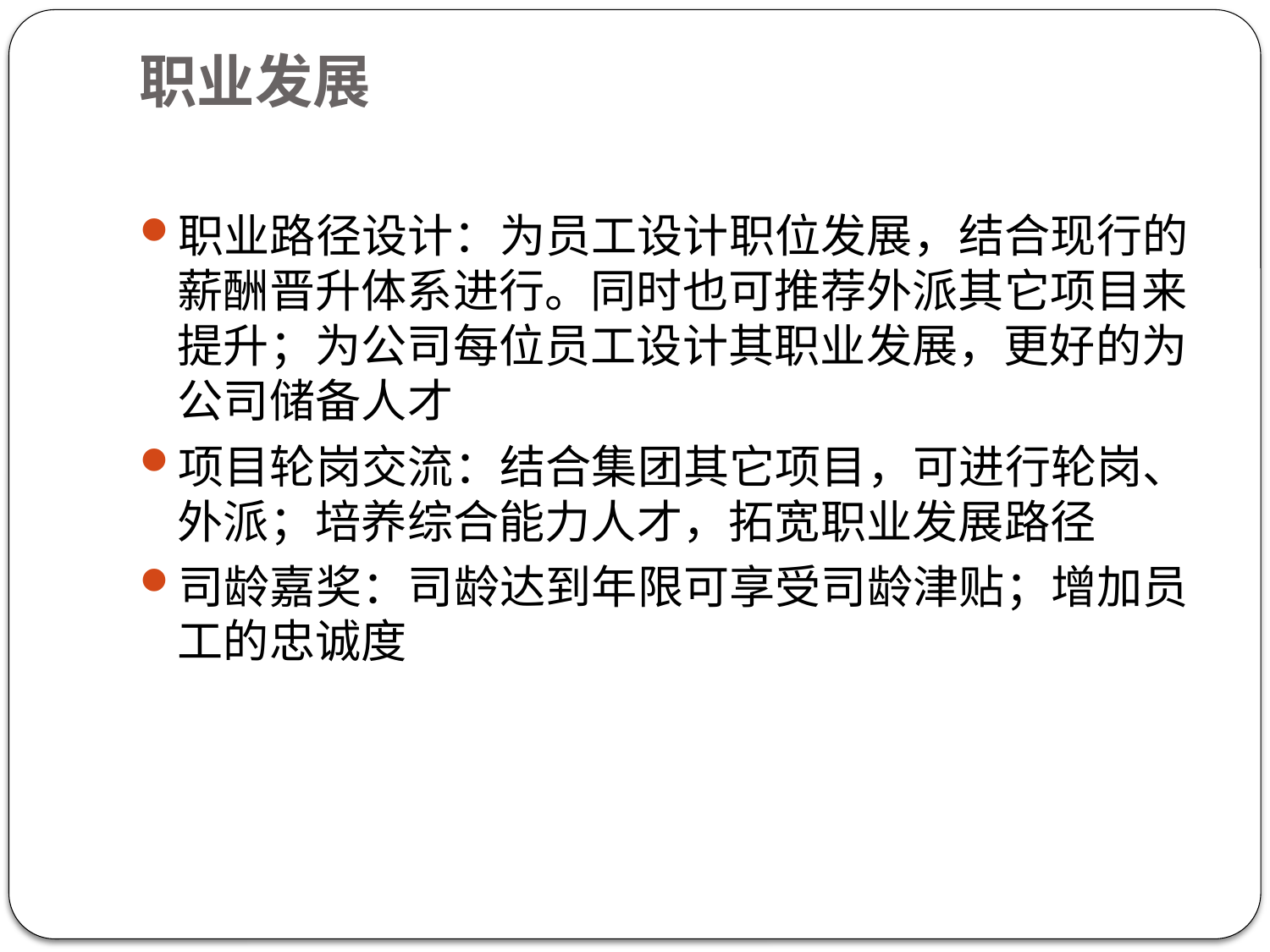

# 职业发展
职业路径设计：为员工设计职位发展，结合现行的薪酬晋升体系进行。同时也可推荐外派其它项目来提升；为公司每位员工设计其职业发展，更好的为公司储备人才
项目轮岗交流：结合集团其它项目，可进行轮岗、外派；培养综合能力人才，拓宽职业发展路径
司龄嘉奖：司龄达到年限可享受司龄津贴；增加员工的忠诚度